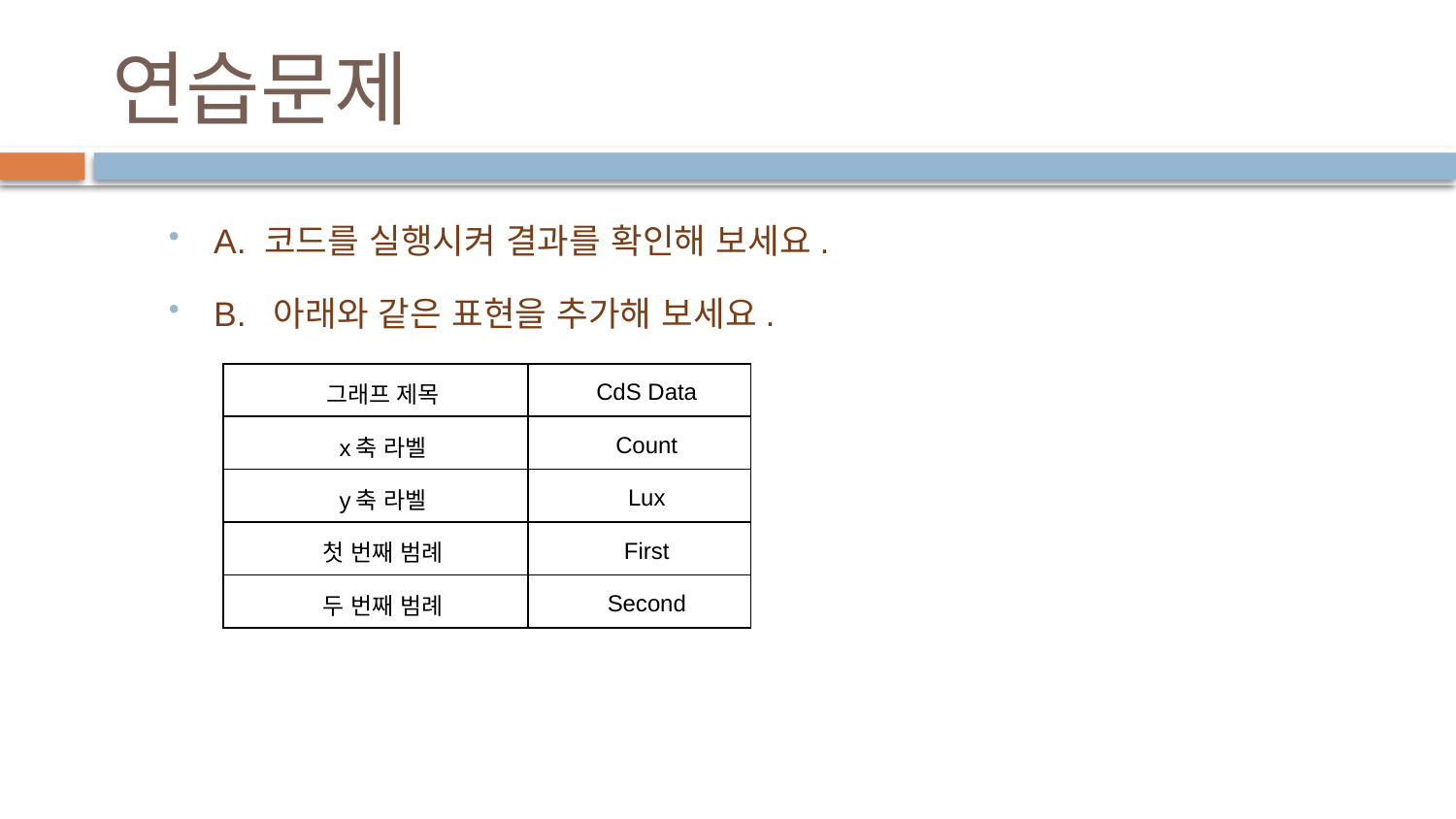

# 연습문제
A. 코드를 실행시켜 결과를 확인해 보세요.
B.  아래와 같은 표현을 추가해 보세요.
| 그래프 제목 | CdS Data |
| --- | --- |
| x축 라벨 | Count |
| y축 라벨 | Lux |
| 첫 번째 범례 | First |
| 두 번째 범례 | Second |